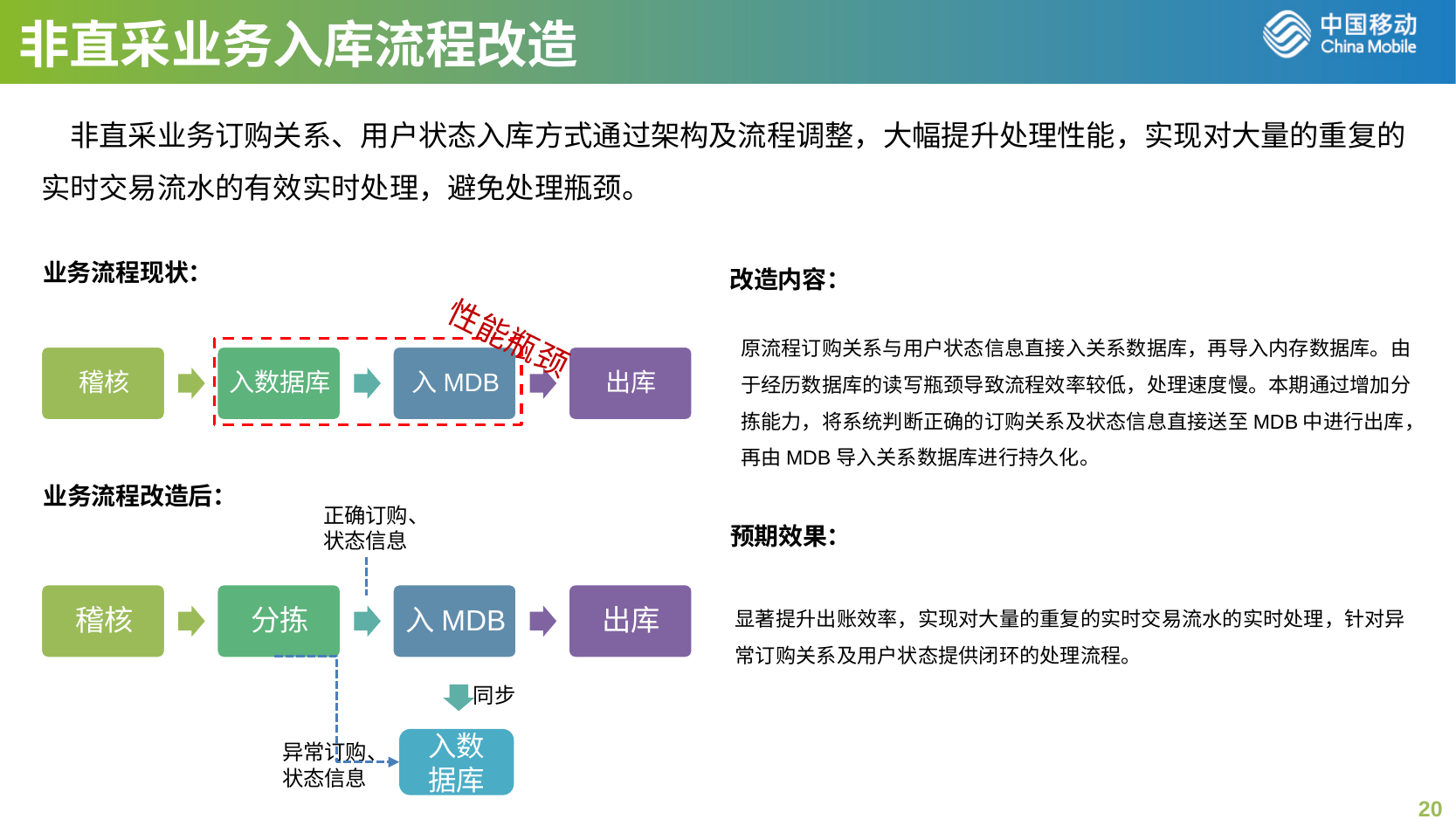

# 非直采业务入库流程改造
　非直采业务订购关系、用户状态入库方式通过架构及流程调整，大幅提升处理性能，实现对大量的重复的实时交易流水的有效实时处理，避免处理瓶颈。
业务流程现状：
改造内容：
性能瓶颈
原流程订购关系与用户状态信息直接入关系数据库，再导入内存数据库。由于经历数据库的读写瓶颈导致流程效率较低，处理速度慢。本期通过增加分拣能力，将系统判断正确的订购关系及状态信息直接送至MDB中进行出库，再由MDB导入关系数据库进行持久化。
稽核

入数据库

入MDB

出库

业务流程改造后：
正确订购、状态信息
预期效果：
稽核

分拣

入MDB

出库
显著提升出账效率，实现对大量的重复的实时交易流水的实时处理，针对异常订购关系及用户状态提供闭环的处理流程。
同步

入数据库
异常订购、状态信息